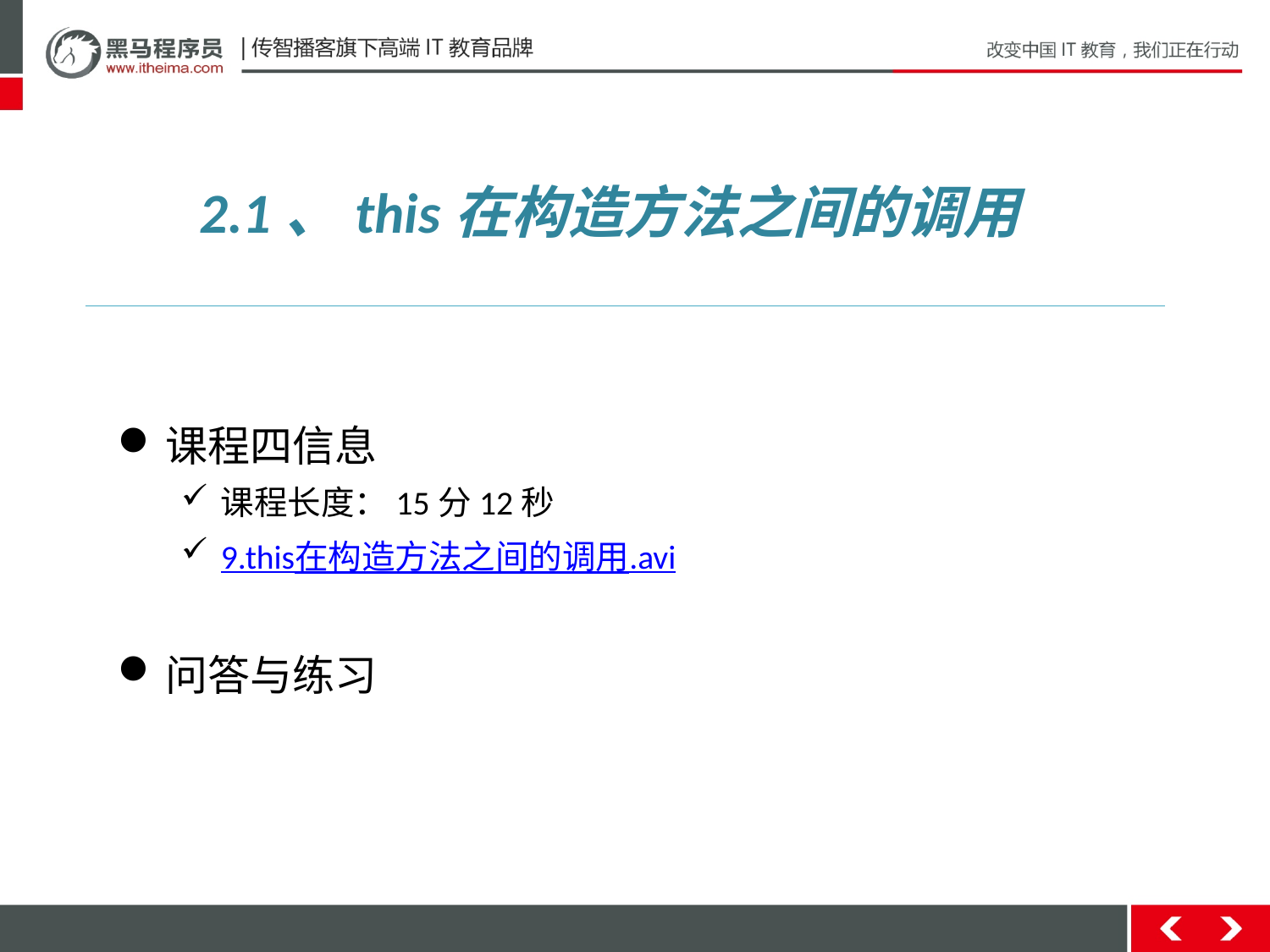

2.1、this在构造方法之间的调用

课程四信息
课程长度：15分12秒
9.this在构造方法之间的调用.avi

问答与练习